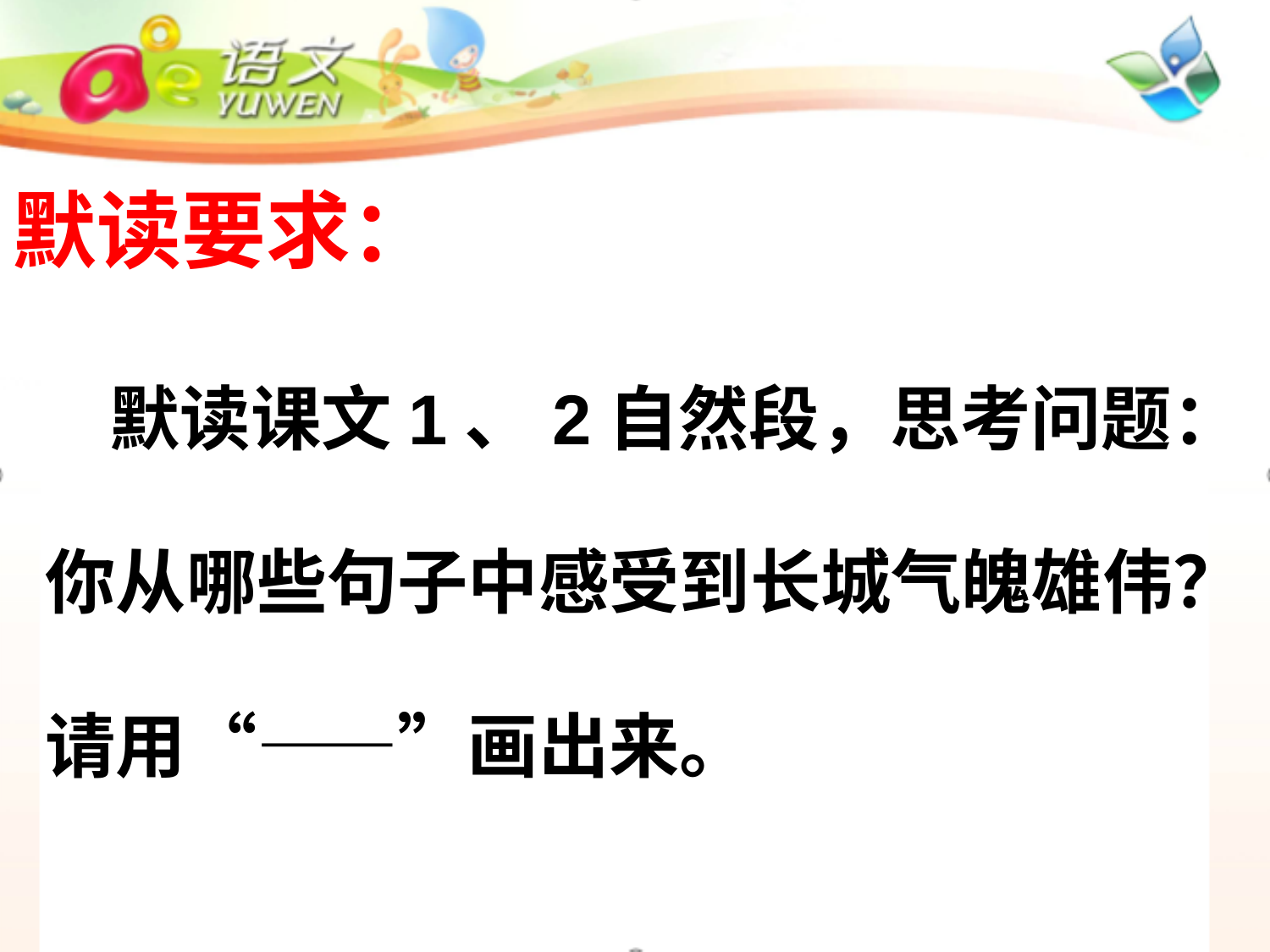

默读要求：

     默读课文1、2自然段，思考问题：

 你从哪些句子中感受到长城气魄雄伟？

 请用“——”画出来。